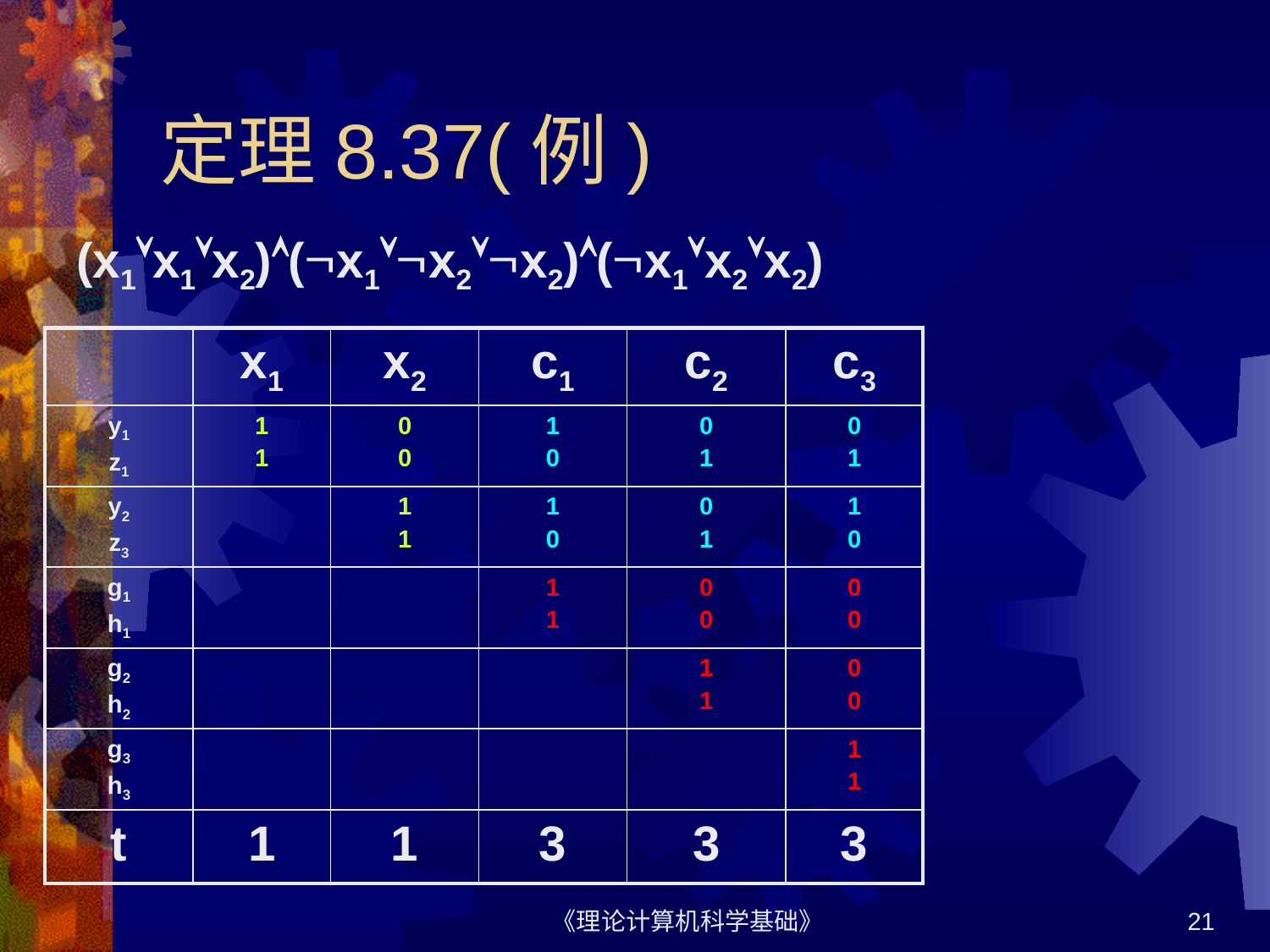

# 定理8.37(例)
(x1∨x1∨x2)∧(¬x1∨¬x2∨¬x2)∧(¬x1∨x2∨x2)
|  | x1 | x2 | c1 | c2 | c3 |
| --- | --- | --- | --- | --- | --- |
| y1 z1 | 1 1 | 0 0 | 1 0 | 0 1 | 0 1 |
| y2 z3 |  | 1 1 | 1 0 | 0 1 | 1 0 |
| g1 h1 |  |  | 1 1 | 0 0 | 0 0 |
| g2 h2 |  |  |  | 1 1 | 0 0 |
| g3 h3 |  |  |  |  | 1 1 |
| t | 1 | 1 | 3 | 3 | 3 |
《理论计算机科学基础》
21